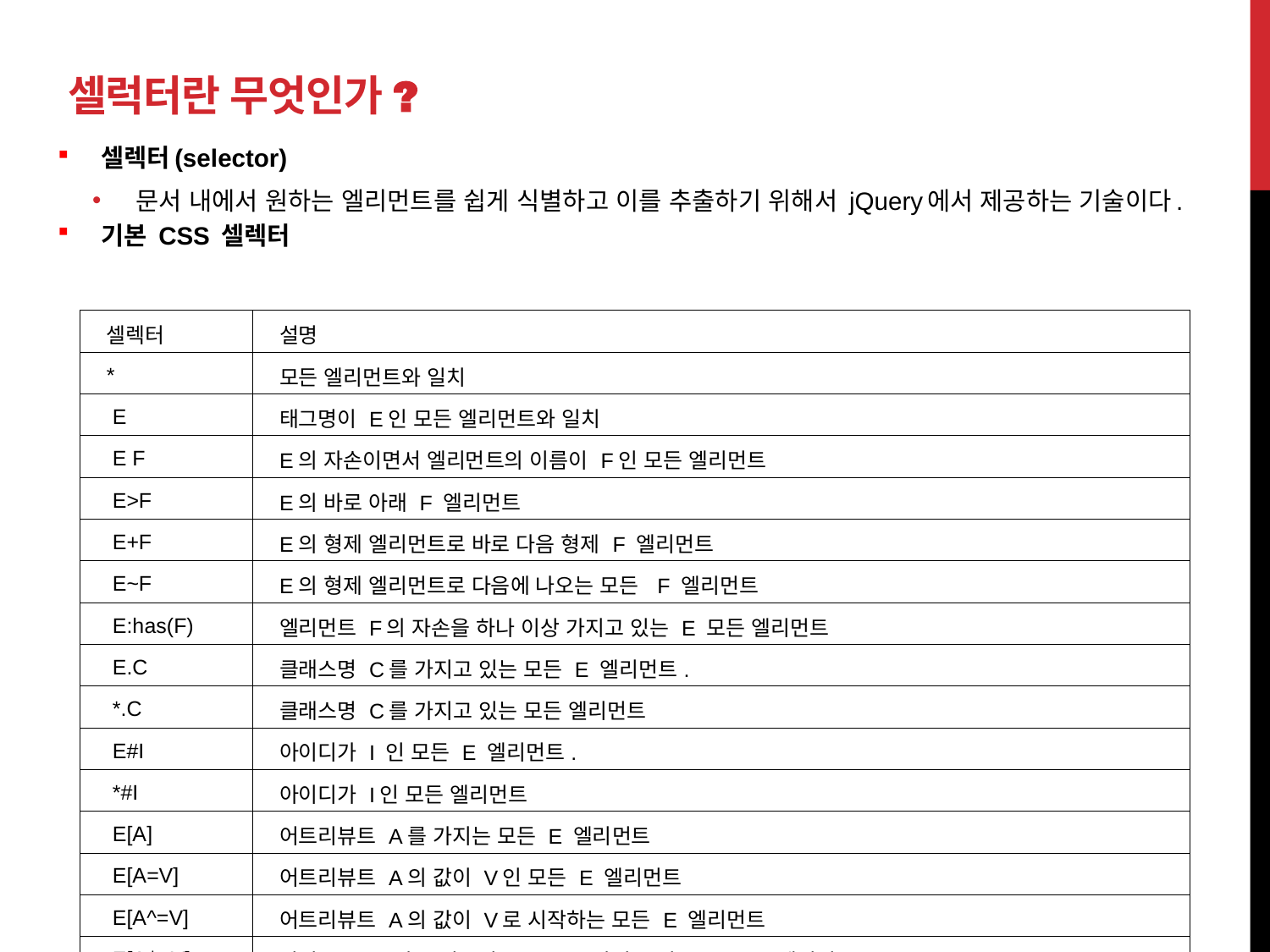

# 셀럭터란 무엇인가?
셀렉터(selector)
문서 내에서 원하는 엘리먼트를 쉽게 식별하고 이를 추출하기 위해서 jQuery에서 제공하는 기술이다.
기본 CSS 셀렉터
| 셀렉터 | 설명 |
| --- | --- |
| \* | 모든 엘리먼트와 일치 |
| E | 태그명이 E인 모든 엘리먼트와 일치 |
| E F | E의 자손이면서 엘리먼트의 이름이 F인 모든 엘리먼트 |
| E>F | E의 바로 아래 F 엘리먼트 |
| E+F | E의 형제 엘리먼트로 바로 다음 형제 F 엘리먼트 |
| E~F | E의 형제 엘리먼트로 다음에 나오는 모든  F 엘리먼트 |
| E:has(F) | 엘리먼트 F의 자손을 하나 이상 가지고 있는 E 모든 엘리먼트 |
| E.C | 클래스명 C를 가지고 있는 모든 E 엘리먼트. |
| \*.C | 클래스명 C를 가지고 있는 모든 엘리먼트 |
| E#I | 아이디가 I 인 모든 E 엘리먼트. |
| \*#I | 아이디가 I인 모든 엘리먼트 |
| E[A] | 어트리뷰트 A를 가지는 모든 E 엘리먼트 |
| E[A=V] | 어트리뷰트 A의 값이 V인 모든 E 엘리먼트 |
| E[A^=V] | 어트리뷰트 A의 값이 V로 시작하는 모든 E 엘리먼트 |
| E[A$=V] | 값이 V로 끝나는 어트리뷰트 A를 가지고 있는 모든 E 엘리먼트 |
| E[A\*=V] | 값에 V를 포함하는 어브리뷰트 A를 가지고 있는 모든 E 엘리먼트 |